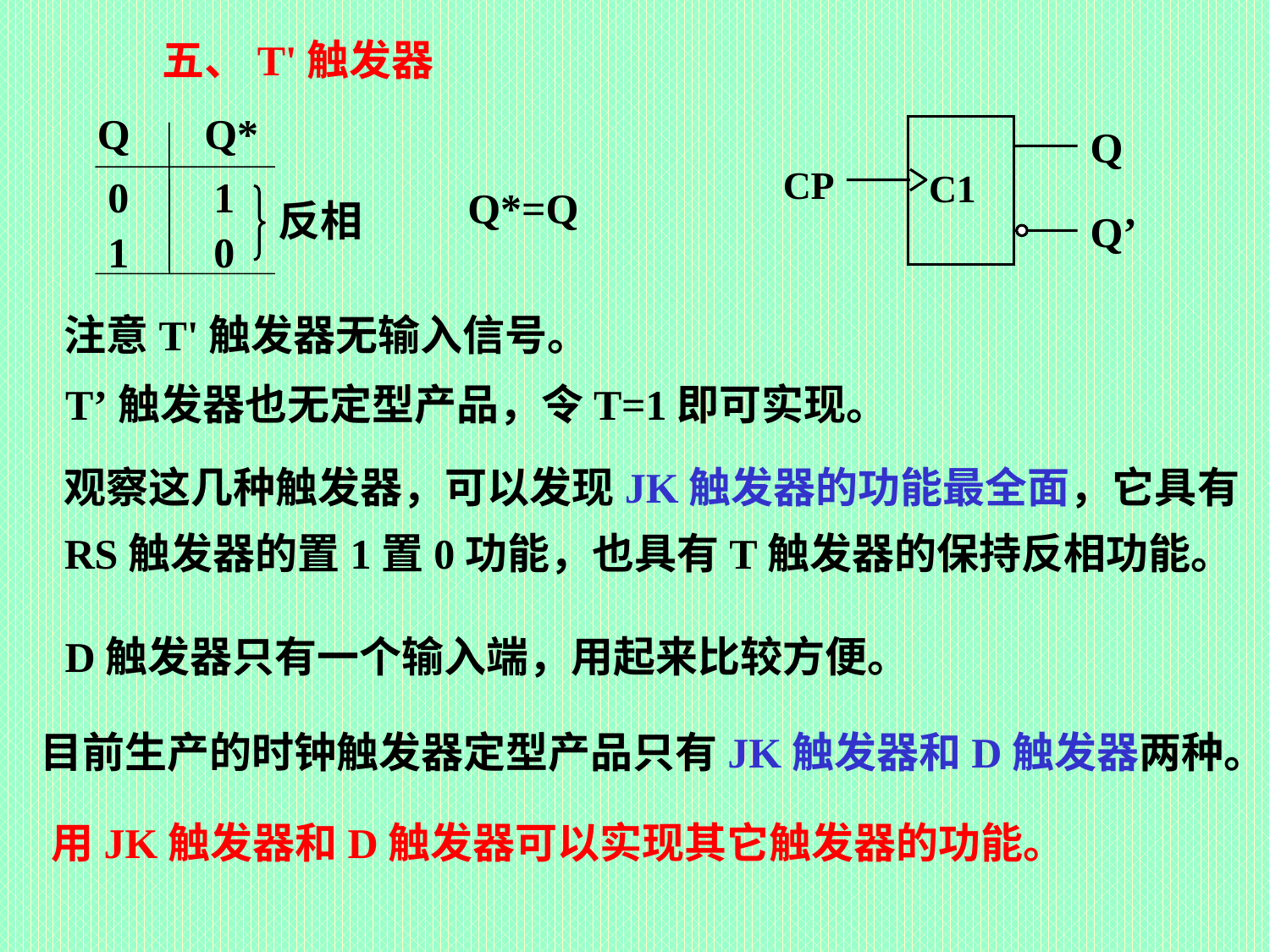

五、T'触发器
  Q       Q*

 0        1
 1        0

反相

CP

Q

  C1

Q*=Q

Q’

注意T'触发器无输入信号。
T’触发器也无定型产品，令T=1即可实现。
观察这几种触发器，可以发现JK触发器的功能最全面，它具有
RS触发器的置1置0功能，也具有T触发器的保持反相功能。
D触发器只有一个输入端，用起来比较方便。
目前生产的时钟触发器定型产品只有JK触发器和D触发器两种。
用JK触发器和D触发器可以实现其它触发器的功能。